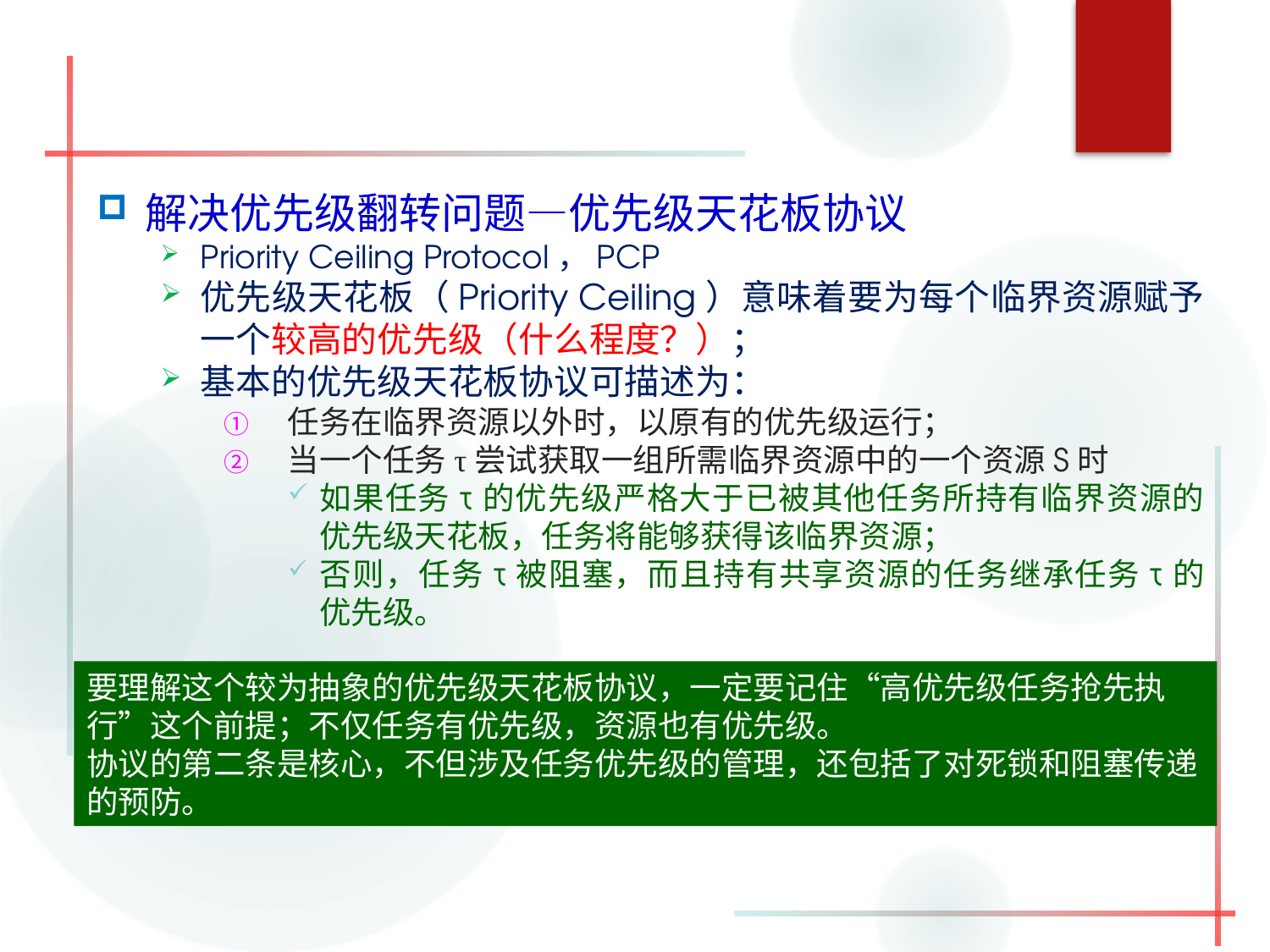

26
解决优先级翻转问题—优先级天花板协议
Priority Ceiling Protocol，PCP
优先级天花板（Priority Ceiling）意味着要为每个临界资源赋予一个较高的优先级（什么程度？）；
基本的优先级天花板协议可描述为：
任务在临界资源以外时，以原有的优先级运行；
当一个任务τ尝试获取一组所需临界资源中的一个资源S时
如果任务τ的优先级严格大于已被其他任务所持有临界资源的优先级天花板，任务将能够获得该临界资源；
否则，任务τ被阻塞，而且持有共享资源的任务继承任务τ的优先级。

要理解这个较为抽象的优先级天花板协议，一定要记住“高优先级任务抢先执行”这个前提；不仅任务有优先级，资源也有优先级。
协议的第二条是核心，不但涉及任务优先级的管理，还包括了对死锁和阻塞传递的预防。